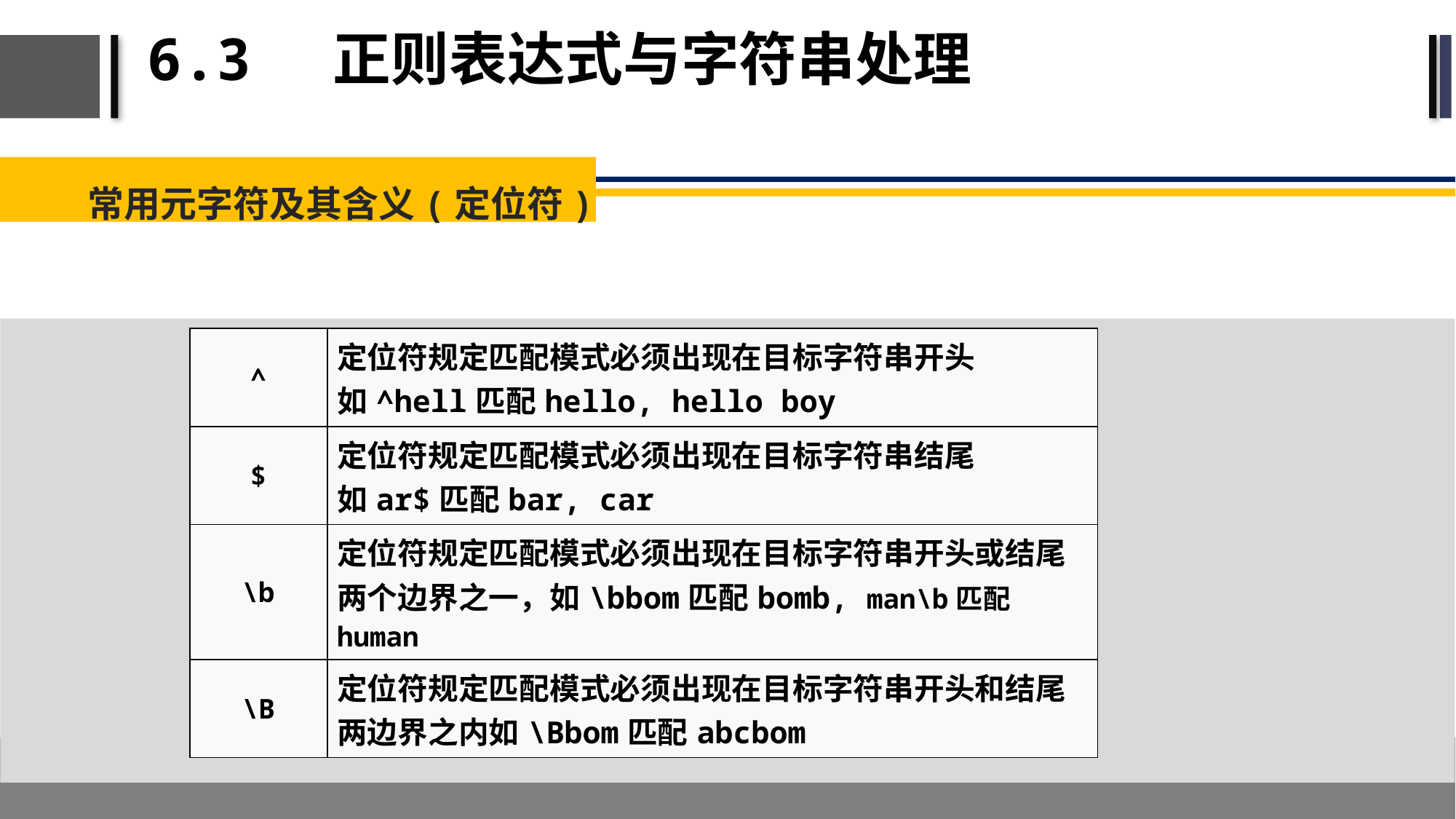

# 6.3  正则表达式与字符串处理
常用元字符及其含义(定位符)

| ^ | 定位符规定匹配模式必须出现在目标字符串开头 如^hell匹配hello, hello boy |
| --- | --- |
| $ | 定位符规定匹配模式必须出现在目标字符串结尾 如ar$匹配bar, car |
| \b | 定位符规定匹配模式必须出现在目标字符串开头或结尾两个边界之一，如\bbom匹配bomb, man\b匹配human |
| \B | 定位符规定匹配模式必须出现在目标字符串开头和结尾两边界之内如\Bbom匹配abcbom |